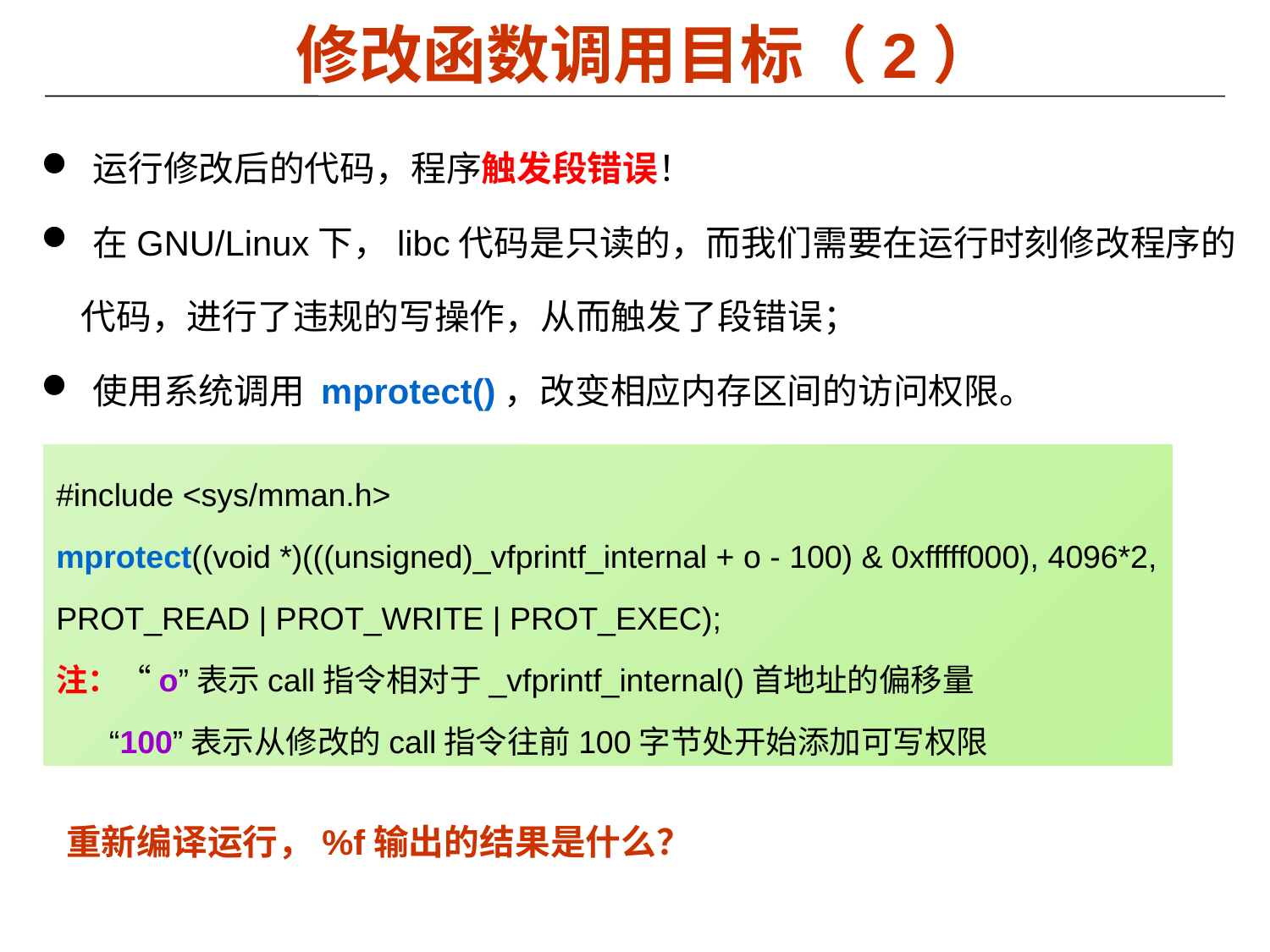

# 修改函数调用目标（2）
 运行修改后的代码，程序触发段错误！
 在GNU/Linux下，libc代码是只读的，而我们需要在运行时刻修改程序的
    代码，进行了违规的写操作，从而触发了段错误；
 使用系统调用 mprotect()，改变相应内存区间的访问权限。
#include <sys/mman.h>
mprotect((void *)(((unsigned)_vfprintf_internal + o - 100) & 0xfffff000), 4096*2, PROT_READ | PROT_WRITE | PROT_EXEC);
注：“o”表示call指令相对于_vfprintf_internal()首地址的偏移量
      “100”表示从修改的call指令往前100字节处开始添加可写权限
重新编译运行，%f输出的结果是什么？